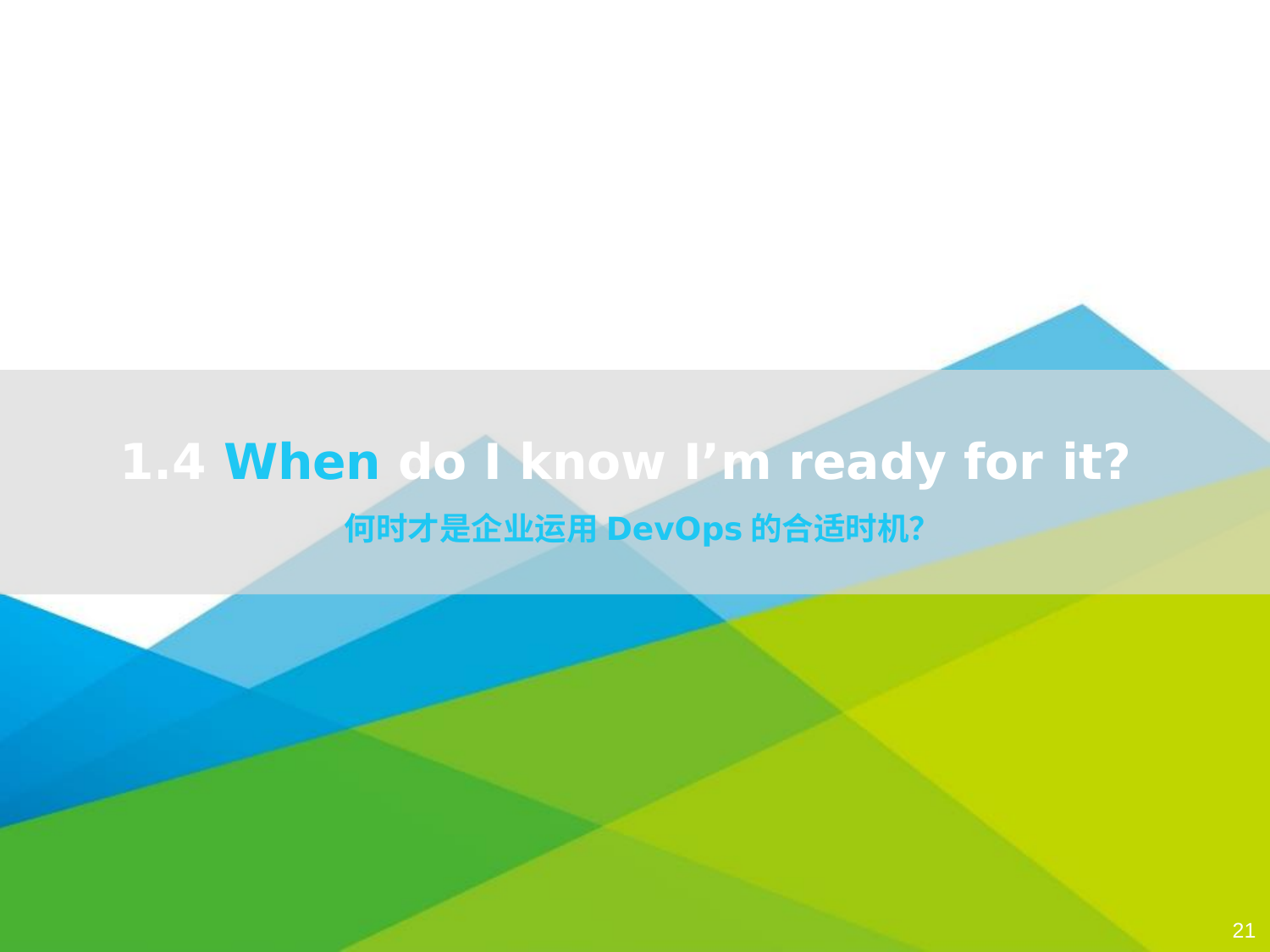

1.4 When do I know I’m ready for it?
何时才是企业运用DevOps的合适时机？
21